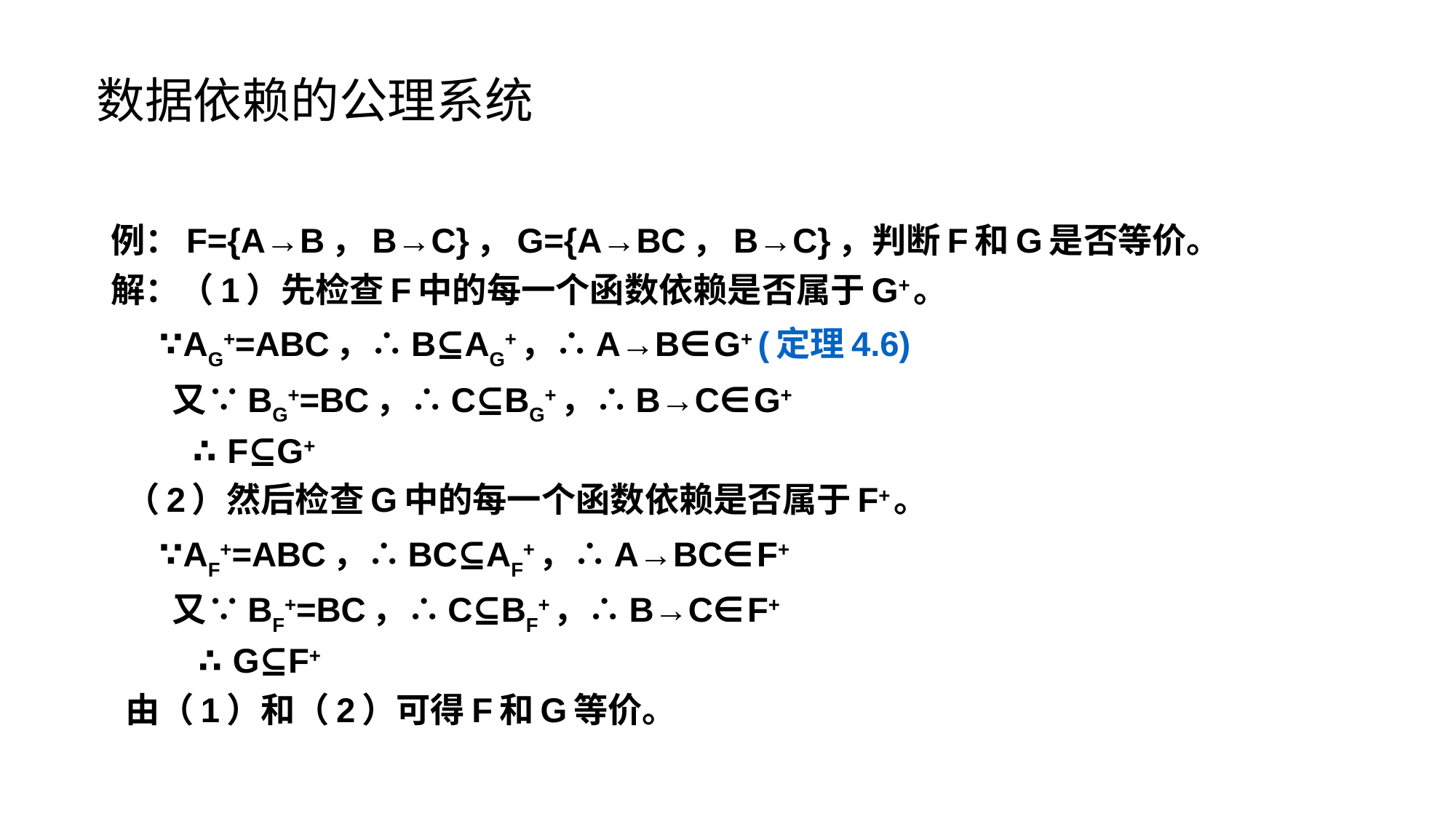

# 数据依赖的公理系统
例：F={A→B，B→C}，G={A→BC，B→C}，判断F和G是否等价。
解：（1）先检查F中的每一个函数依赖是否属于G+。
     ∵AG+=ABC，∴B⊆AG+，∴A→B∈G+ (定理4.6)
       又∵BG+=BC，∴C⊆BG+，∴B→C∈G+
               ∴F⊆G+
 （2）然后检查G中的每一个函数依赖是否属于F+。
     ∵AF+=ABC，∴BC⊆AF+，∴A→BC∈F+
       又∵BF+=BC，∴C⊆BF+，∴B→C∈F+
                ∴G⊆F+
 由（1）和（2）可得F和G等价。